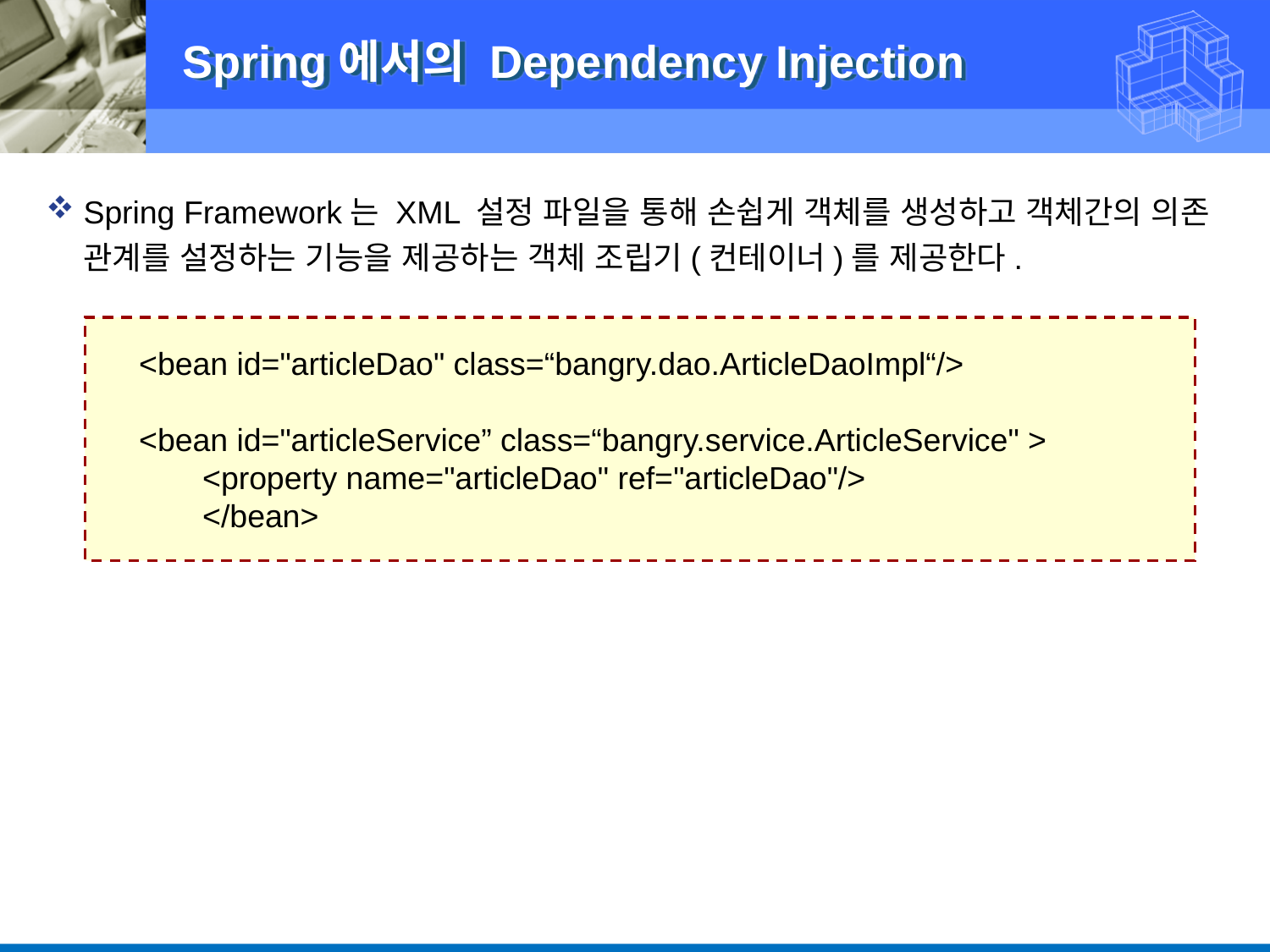

Spring에서의 Dependency Injection
Spring Framework는 XML 설정 파일을 통해 손쉽게 객체를 생성하고 객체간의 의존 관계를 설정하는 기능을 제공하는 객체 조립기(컨테이너)를 제공한다.
   <bean id="articleDao" class=“bangry.dao.ArticleDaoImpl“/>

   <bean id="articleService” class=“bangry.service.ArticleService" >
   <property name="articleDao" ref="articleDao"/>
   </bean>